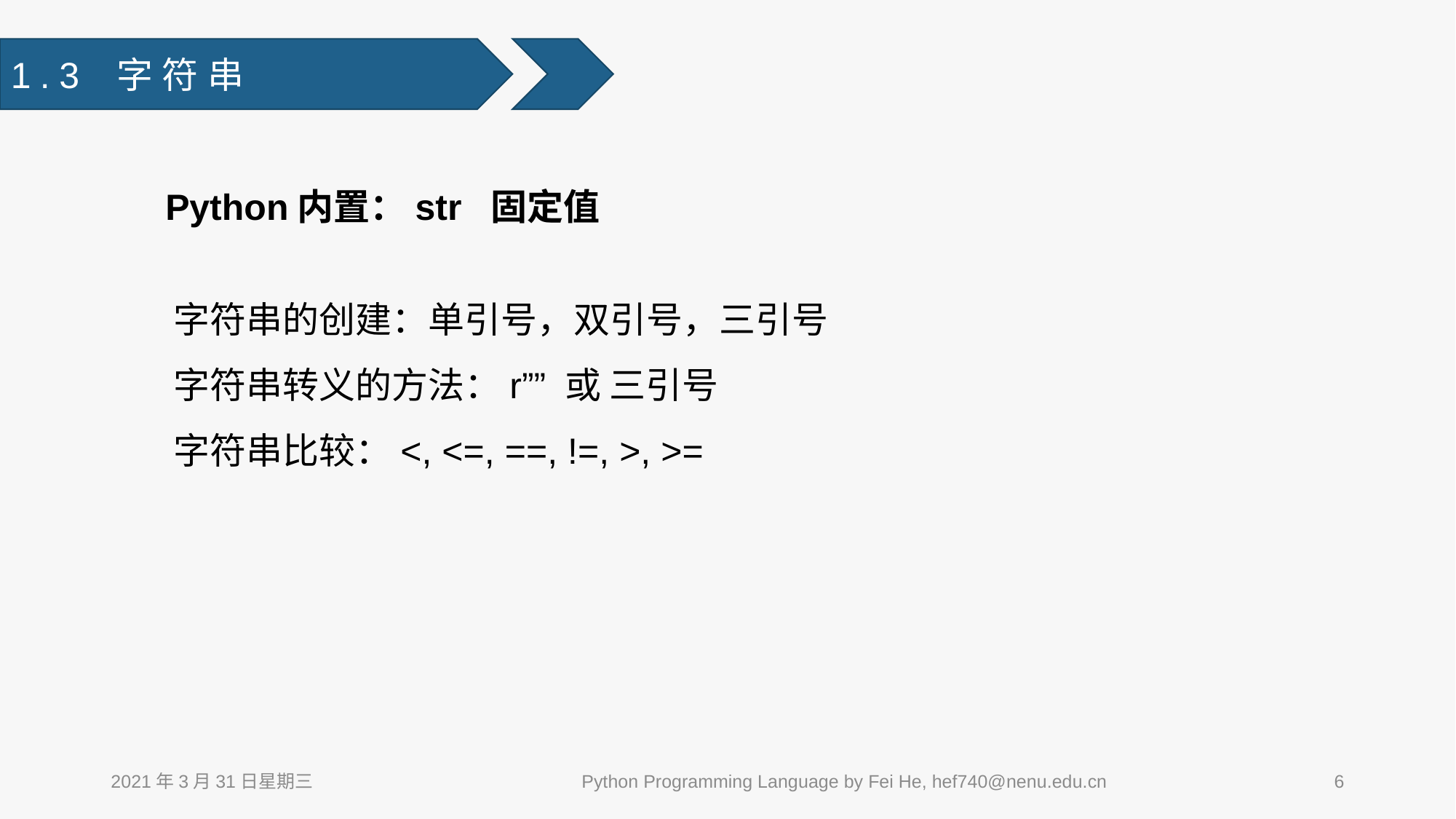

1.3 字符串

Python内置：str  固定值
字符串的创建：单引号，双引号，三引号
字符串转义的方法：r”” 或 三引号
字符串比较：<, <=, ==, !=, >, >=

2021年3月31日星期三
Python Programming Language by Fei He, hef740@nenu.edu.cn
6